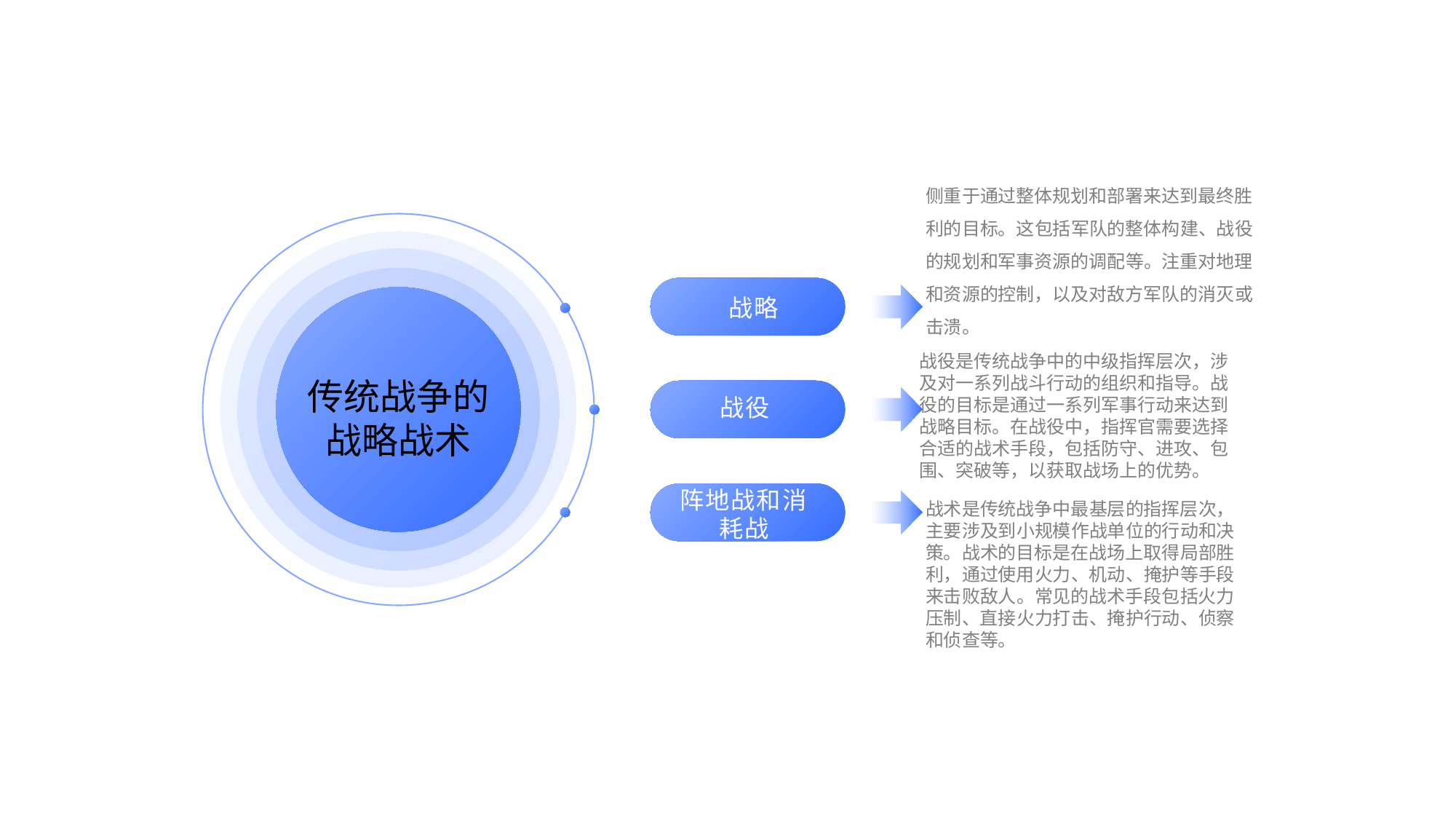

侧重于通过整体规划和部署来达到最终胜利的目标。这包括军队的整体构建、战役的规划和军事资源的调配等。注重对地理和资源的控制，以及对敌方军队的消灭或击溃。

战略

战役是传统战争中的中级指挥层次，涉及对一系列战斗行动的组织和指导。战役的目标是通过一系列军事行动来达到战略目标。在战役中，指挥官需要选择合适的战术手段，包括防守、进攻、包围、突破等，以获取战场上的优势。
传统战争的战略战术

战役

阵地战和消耗战

战术是传统战争中最基层的指挥层次，主要涉及到小规模作战单位的行动和决策。战术的目标是在战场上取得局部胜利，通过使用火力、机动、掩护等手段来击败敌人。常见的战术手段包括火力压制、直接火力打击、掩护行动、侦察和侦查等。